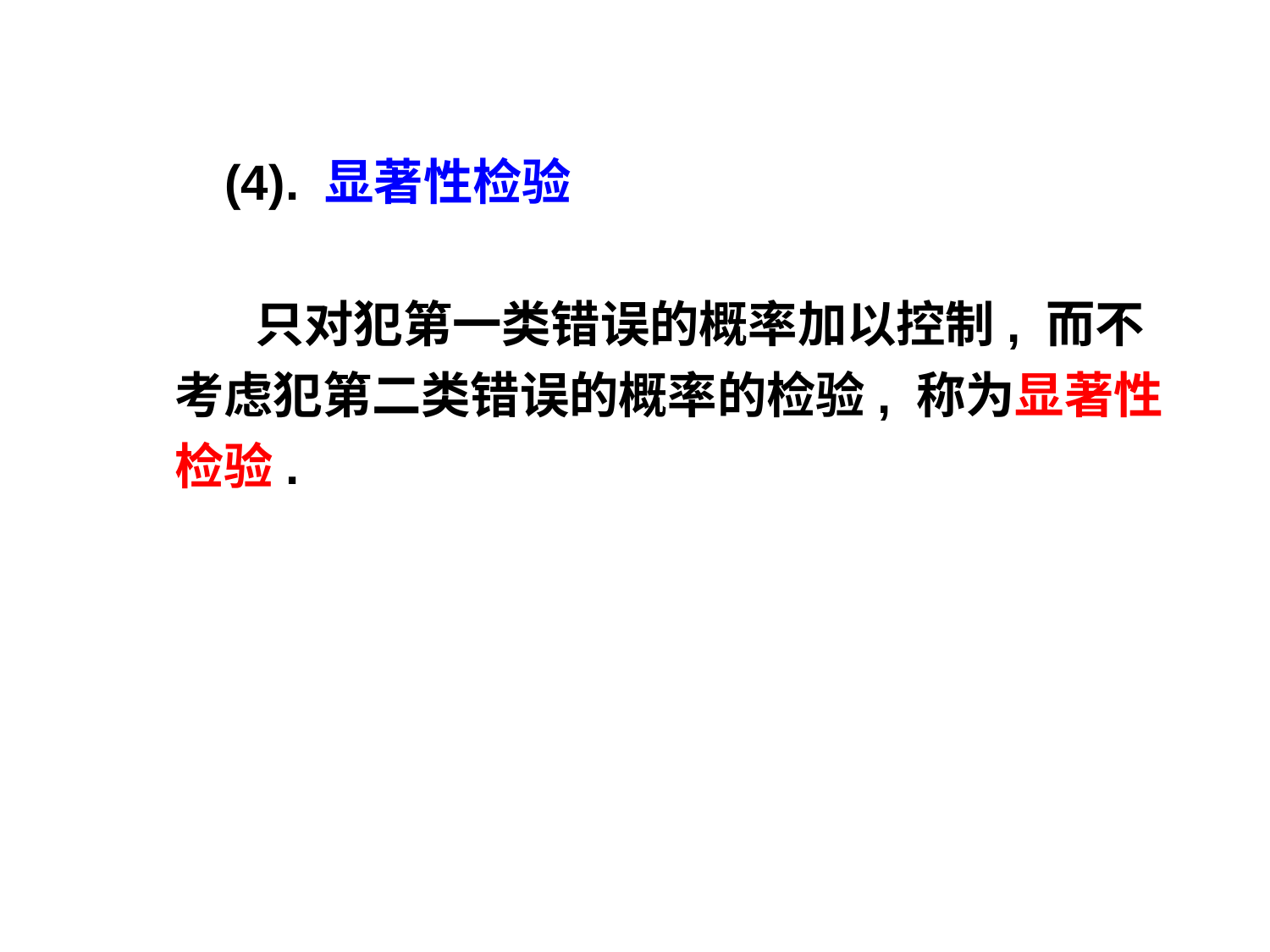

(4). 显著性检验
        只对犯第一类错误的概率加以控制, 而不考虑犯第二类错误的概率的检验, 称为显著性检验.